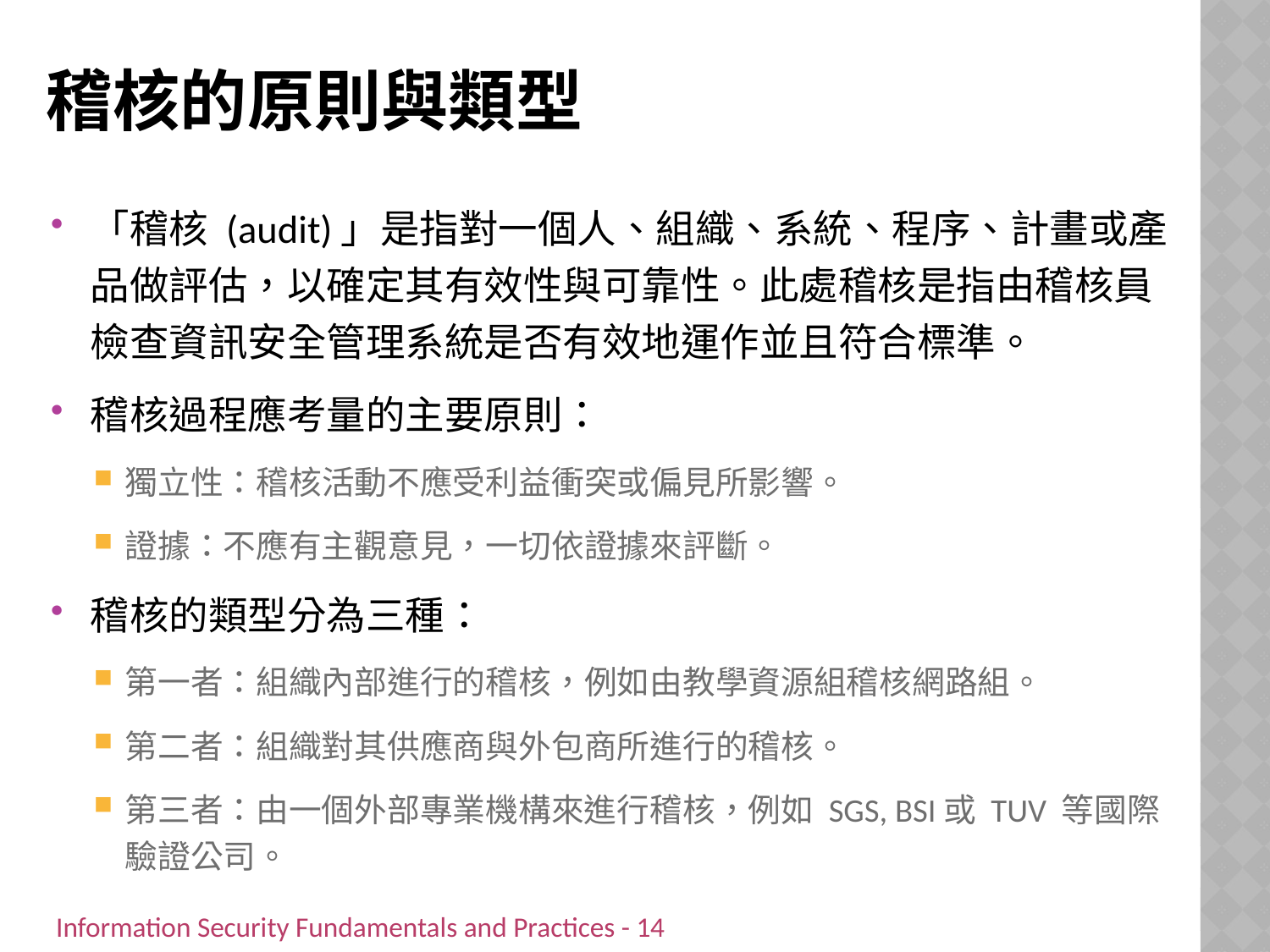

# 稽核的原則與類型
「稽核 (audit)」是指對一個人、組織、系統、程序、計畫或產品做評估，以確定其有效性與可靠性。此處稽核是指由稽核員檢查資訊安全管理系統是否有效地運作並且符合標準。
稽核過程應考量的主要原則：
獨立性：稽核活動不應受利益衝突或偏見所影響。
證據：不應有主觀意見，一切依證據來評斷。
稽核的類型分為三種：
第一者：組織內部進行的稽核，例如由教學資源組稽核網路組。
第二者：組織對其供應商與外包商所進行的稽核。
第三者：由一個外部專業機構來進行稽核，例如 SGS, BSI或 TUV 等國際驗證公司。